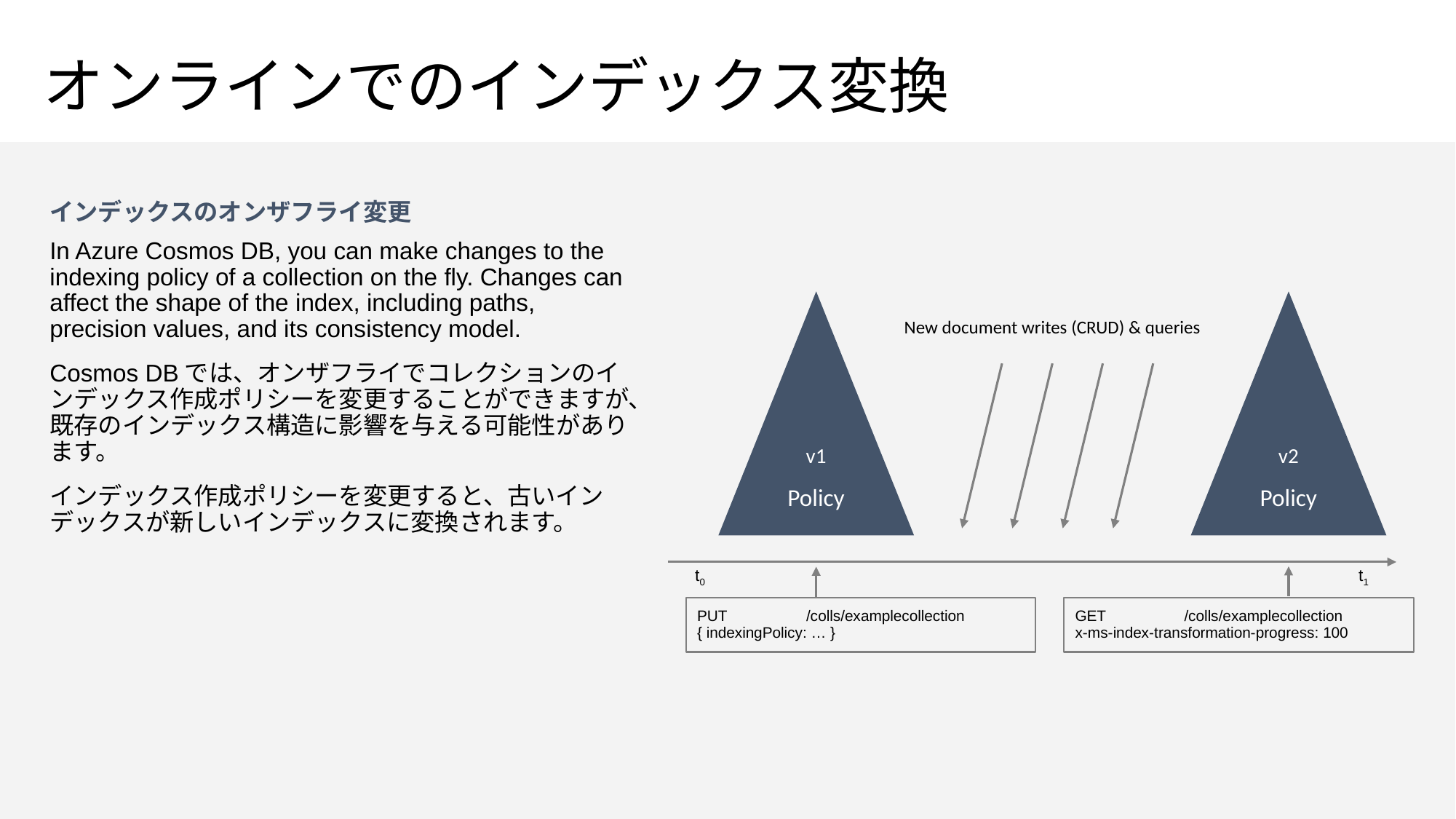

# オンラインでのインデックス変換
インデックスのオンザフライ変更
In Azure Cosmos DB, you can make changes to the indexing policy of a collection on the fly. Changes can affect the shape of the index, including paths, precision values, and its consistency model.
Cosmos DBでは、オンザフライでコレクションのインデックス作成ポリシーを変更することができますが、既存のインデックス構造に影響を与える可能性があります。
インデックス作成ポリシーを変更すると、古いインデックスが新しいインデックスに変換されます。
v1 Policy
v2 Policy
New document writes (CRUD) & queries
t0
t1
PUT	/colls/examplecollection
{ indexingPolicy: … }
GET	/colls/examplecollection
x-ms-index-transformation-progress: 100